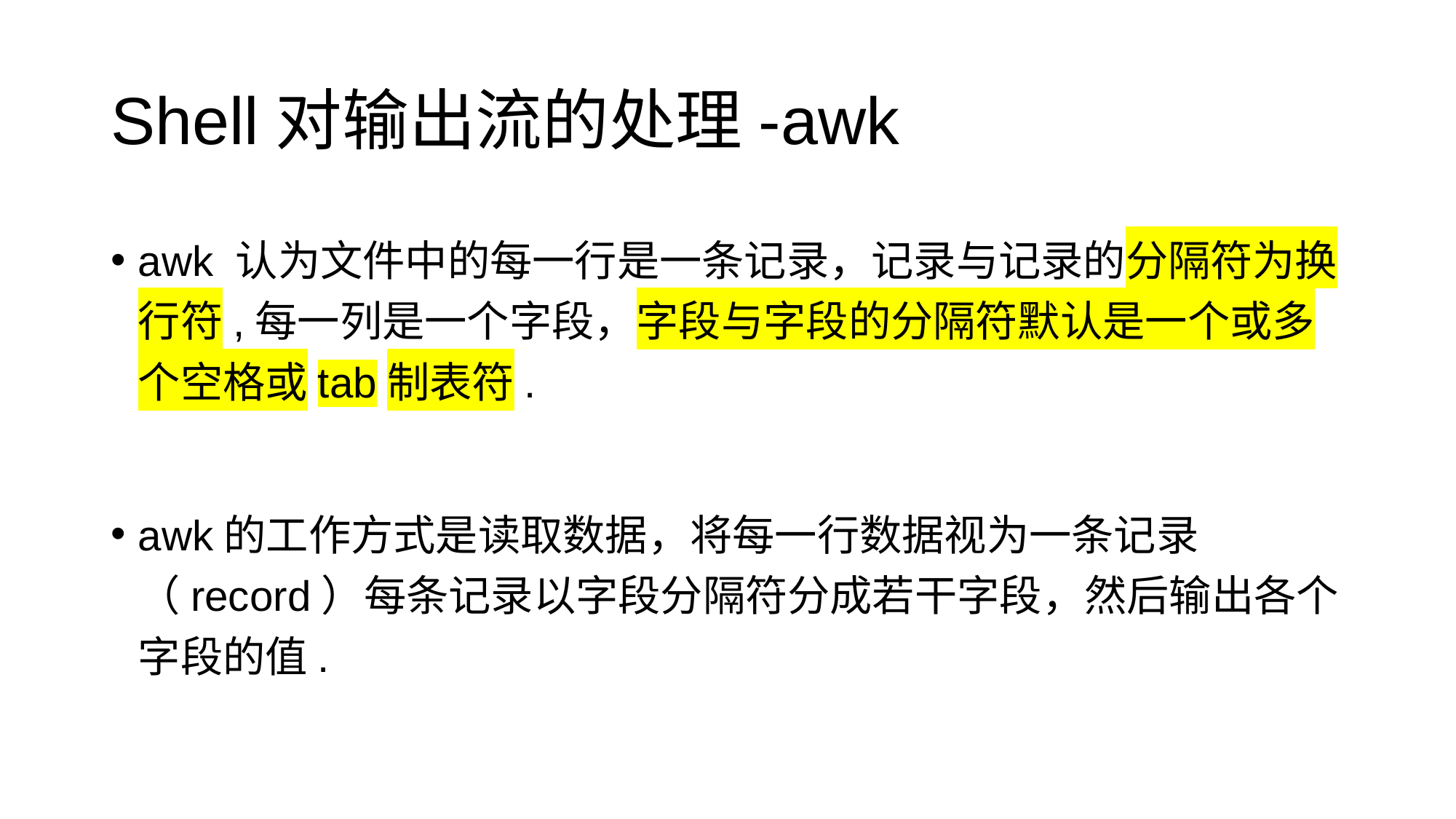

# Shell对输出流的处理-awk
awk 认为文件中的每一行是一条记录，记录与记录的分隔符为换行符,每一列是一个字段，字段与字段的分隔符默认是一个或多个空格或tab制表符.

awk的工作方式是读取数据，将每一行数据视为一条记录（record）每条记录以字段分隔符分成若干字段，然后输出各个字段的值.